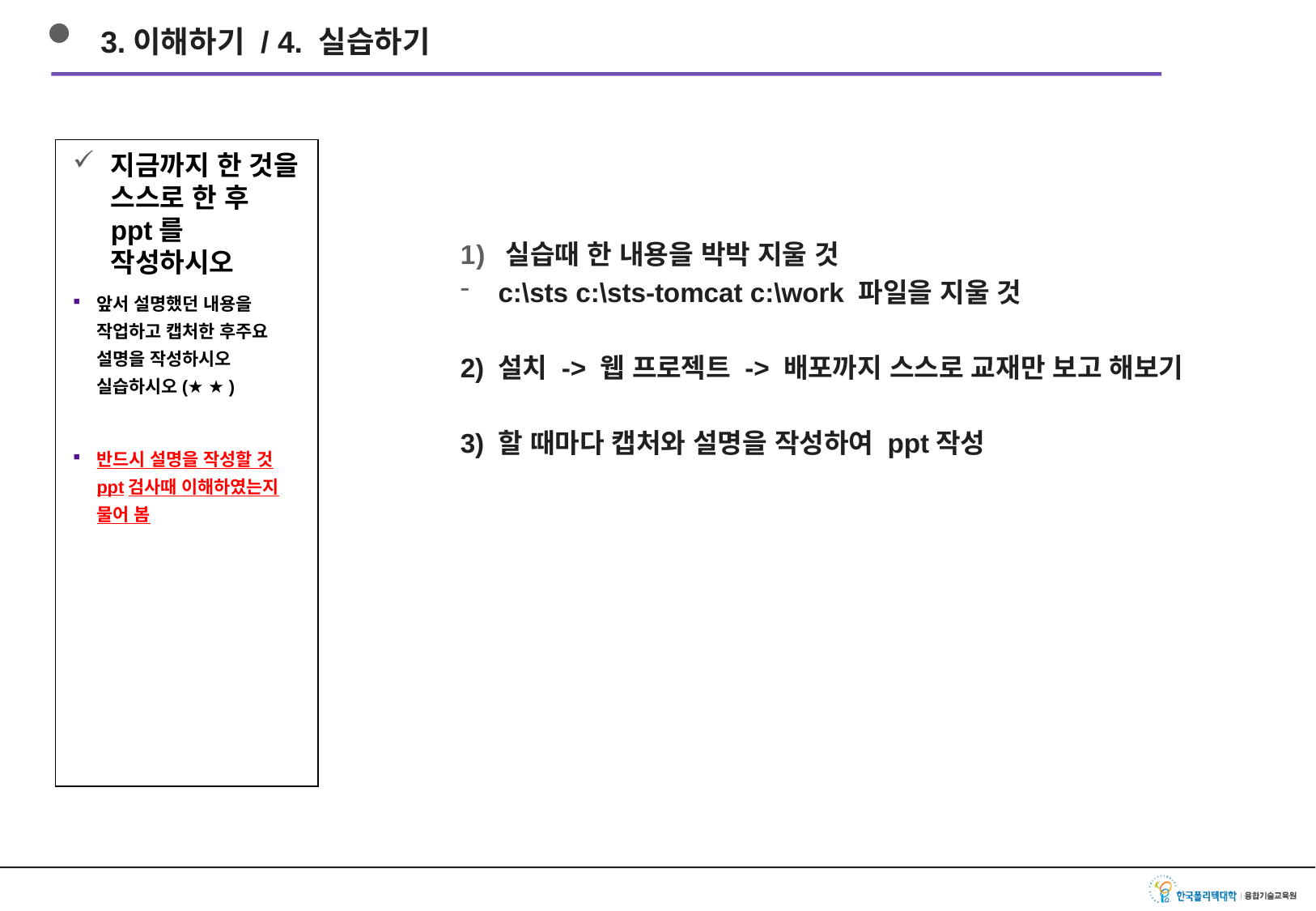

3.이해하기 / 4. 실습하기
지금까지 한 것을 스스로 한 후 ppt를 작성하시오
앞서 설명했던 내용을 작업하고 캡처한 후주요 설명을 작성하시오 실습하시오(★ ★ )

반드시 설명을 작성할 것 ppt검사때 이해하였는지 물어 봄

실습때 한 내용을 박박 지울 것
c:\sts c:\sts-tomcat c:\work 파일을 지울 것

2) 설치 -> 웹 프로젝트 -> 배포까지 스스로 교재만 보고 해보기

3) 할 때마다 캡처와 설명을 작성하여 ppt작성